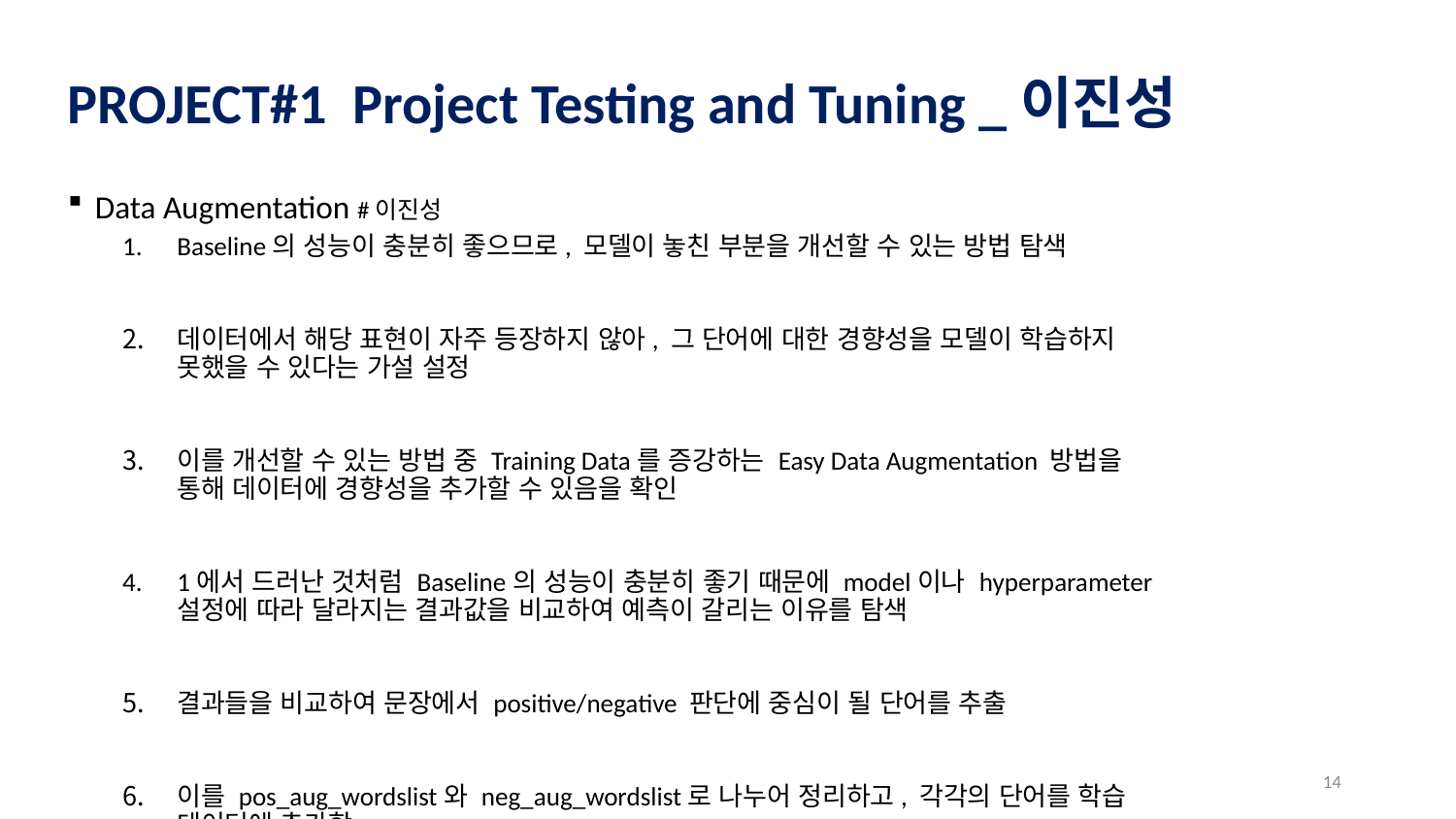

PROJECT#1  Project Testing and Tuning _이진성
Data Augmentation #이진성
Baseline의 성능이 충분히 좋으므로, 모델이 놓친 부분을 개선할 수 있는 방법 탐색

데이터에서 해당 표현이 자주 등장하지 않아, 그 단어에 대한 경향성을 모델이 학습하지 못했을 수 있다는 가설 설정

이를 개선할 수 있는 방법 중 Training Data를 증강하는 Easy Data Augmentation 방법을 통해 데이터에 경향성을 추가할 수 있음을 확인

1에서 드러난 것처럼 Baseline의 성능이 충분히 좋기 때문에 model이나 hyperparameter설정에 따라 달라지는 결과값을 비교하여 예측이 갈리는 이유를 탐색

결과들을 비교하여 문장에서 positive/negative 판단에 중심이 될 단어를 추출

이를 pos_aug_wordslist와 neg_aug_wordslist로 나누어 정리하고, 각각의 단어를 학습 데이터에 추가함

14